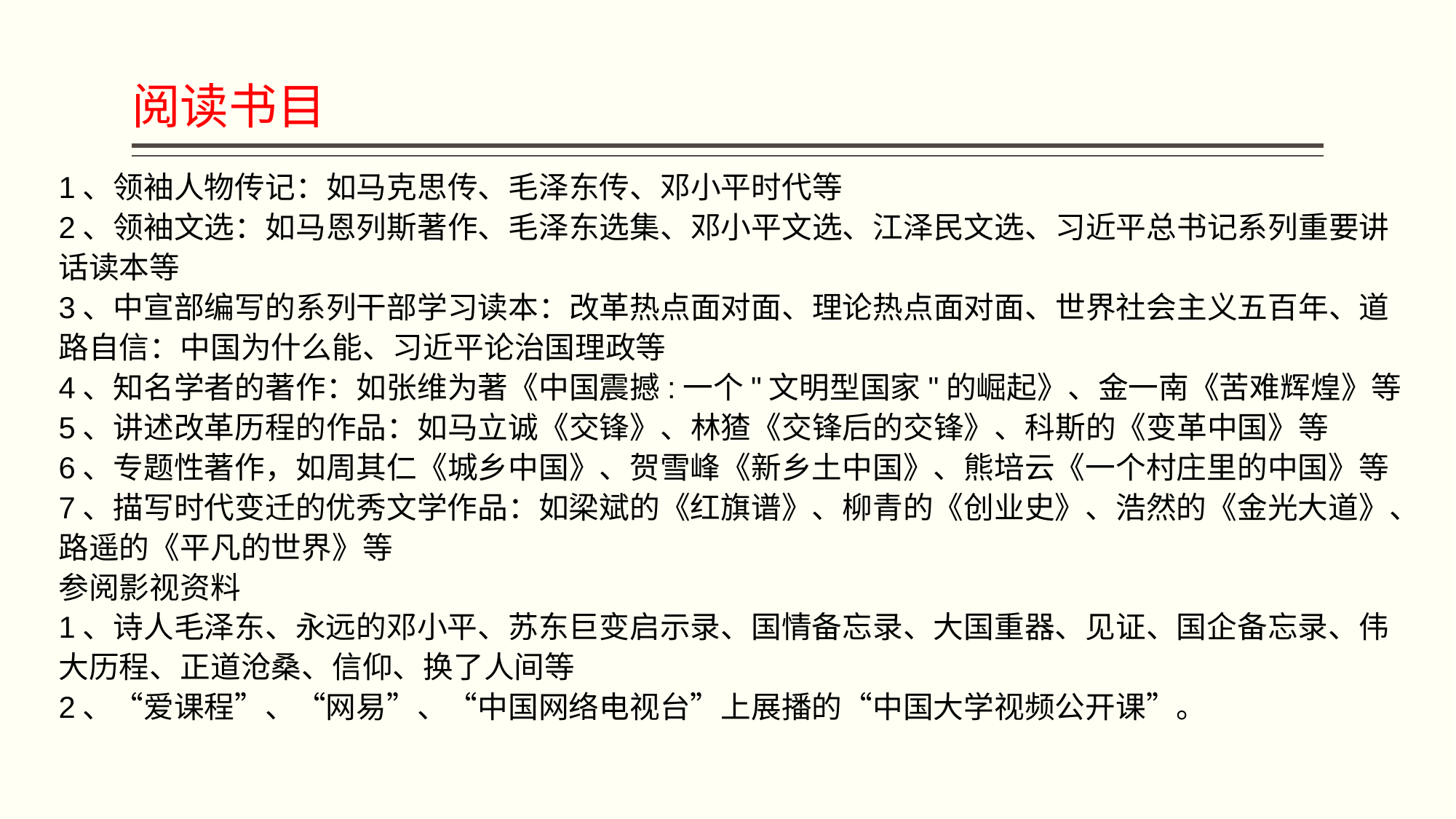

# 阅读书目
1、领袖人物传记：如马克思传、毛泽东传、邓小平时代等
2、领袖文选：如马恩列斯著作、毛泽东选集、邓小平文选、江泽民文选、习近平总书记系列重要讲话读本等
3、中宣部编写的系列干部学习读本：改革热点面对面、理论热点面对面、世界社会主义五百年、道路自信：中国为什么能、习近平论治国理政等
4、知名学者的著作：如张维为著《中国震撼:一个"文明型国家"的崛起》、金一南《苦难辉煌》等
5、讲述改革历程的作品：如马立诚《交锋》、林猹《交锋后的交锋》、科斯的《变革中国》等
6、专题性著作，如周其仁《城乡中国》、贺雪峰《新乡土中国》、熊培云《一个村庄里的中国》等
7、描写时代变迁的优秀文学作品：如梁斌的《红旗谱》、柳青的《创业史》、浩然的《金光大道》、路遥的《平凡的世界》等
参阅影视资料
1、诗人毛泽东、永远的邓小平、苏东巨变启示录、国情备忘录、大国重器、见证、国企备忘录、伟大历程、正道沧桑、信仰、换了人间等
2、“爱课程”、“网易”、“中国网络电视台”上展播的“中国大学视频公开课”。